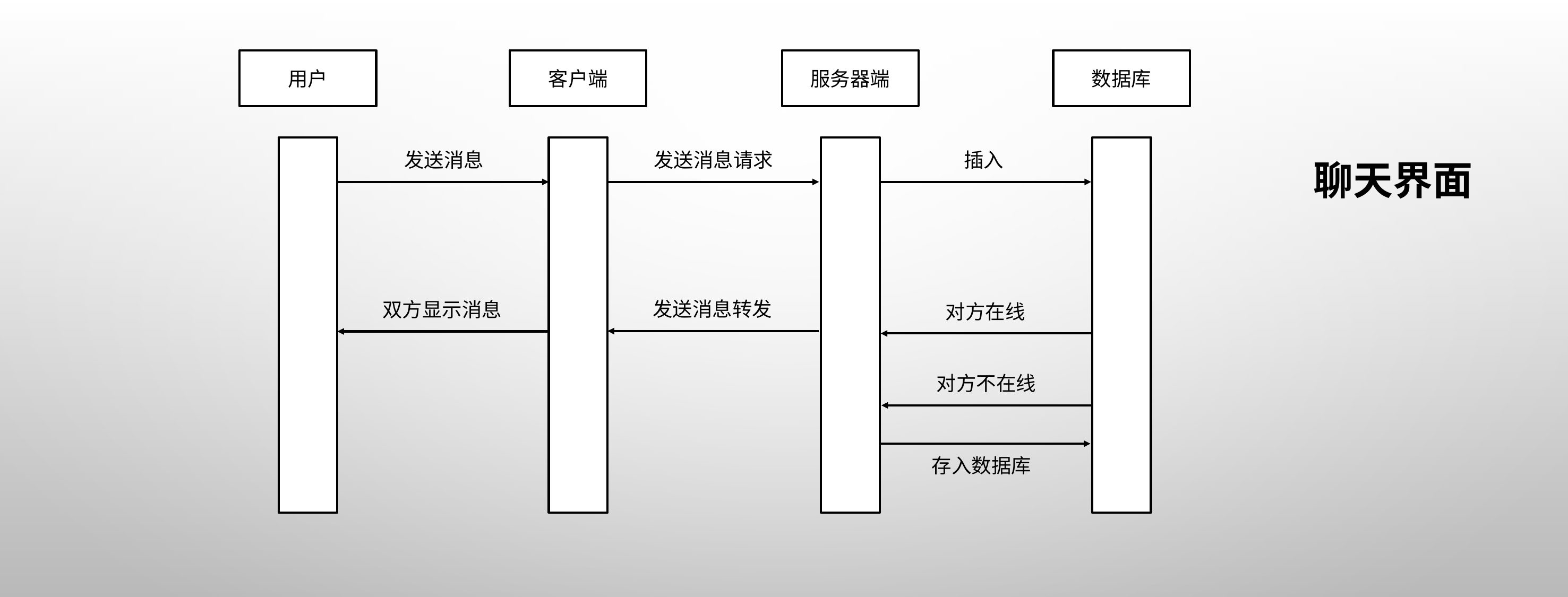

用户
客户端
服务器端
数据库
# 聊天界面

发送消息
发送消息请求
插入
发送消息转发
双方显示消息
对方在线
对方不在线
存入数据库